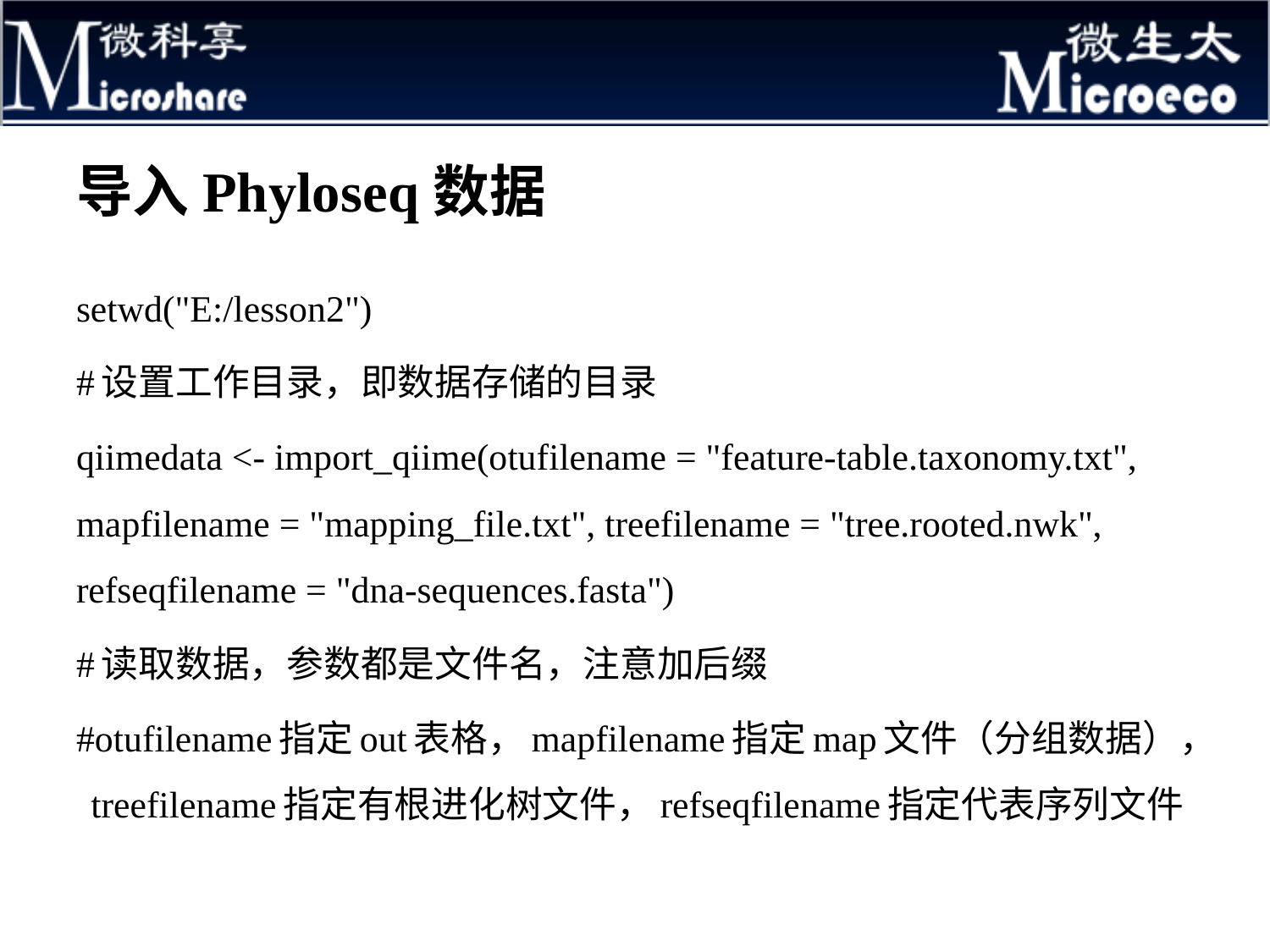

# 导入Phyloseq数据
setwd("E:/lesson2")
#设置工作目录，即数据存储的目录
qiimedata <- import_qiime(otufilename = "feature-table.taxonomy.txt", mapfilename = "mapping_file.txt", treefilename = "tree.rooted.nwk", refseqfilename = "dna-sequences.fasta")
#读取数据，参数都是文件名，注意加后缀
#otufilename指定out表格，mapfilename指定map文件（分组数据）， treefilename指定有根进化树文件，refseqfilename指定代表序列文件